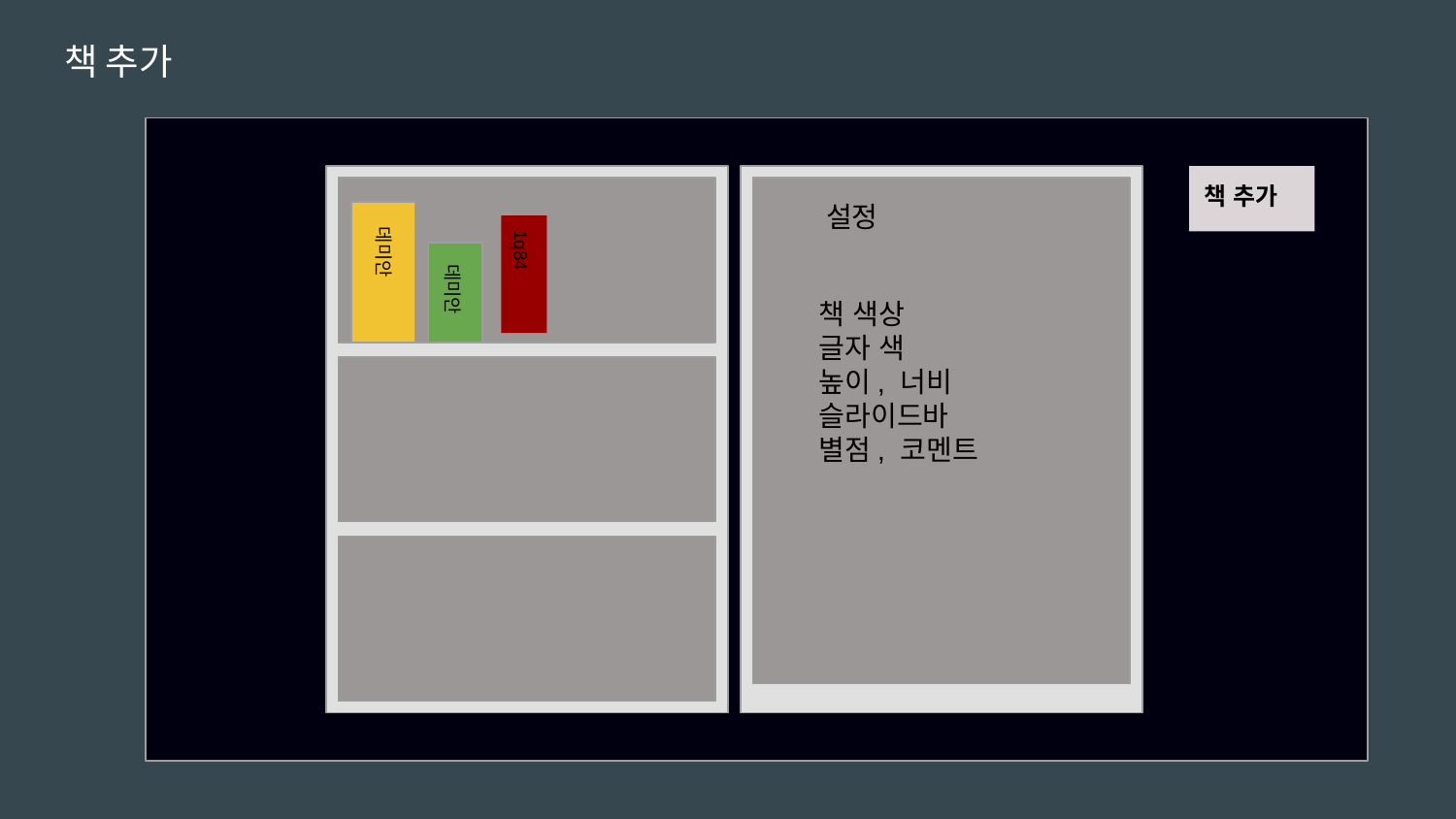

# 책 추가

책 추가

설정

데미안
1q84
데미안
책 색상
글자 색
높이, 너비 슬라이드바
별점, 코멘트